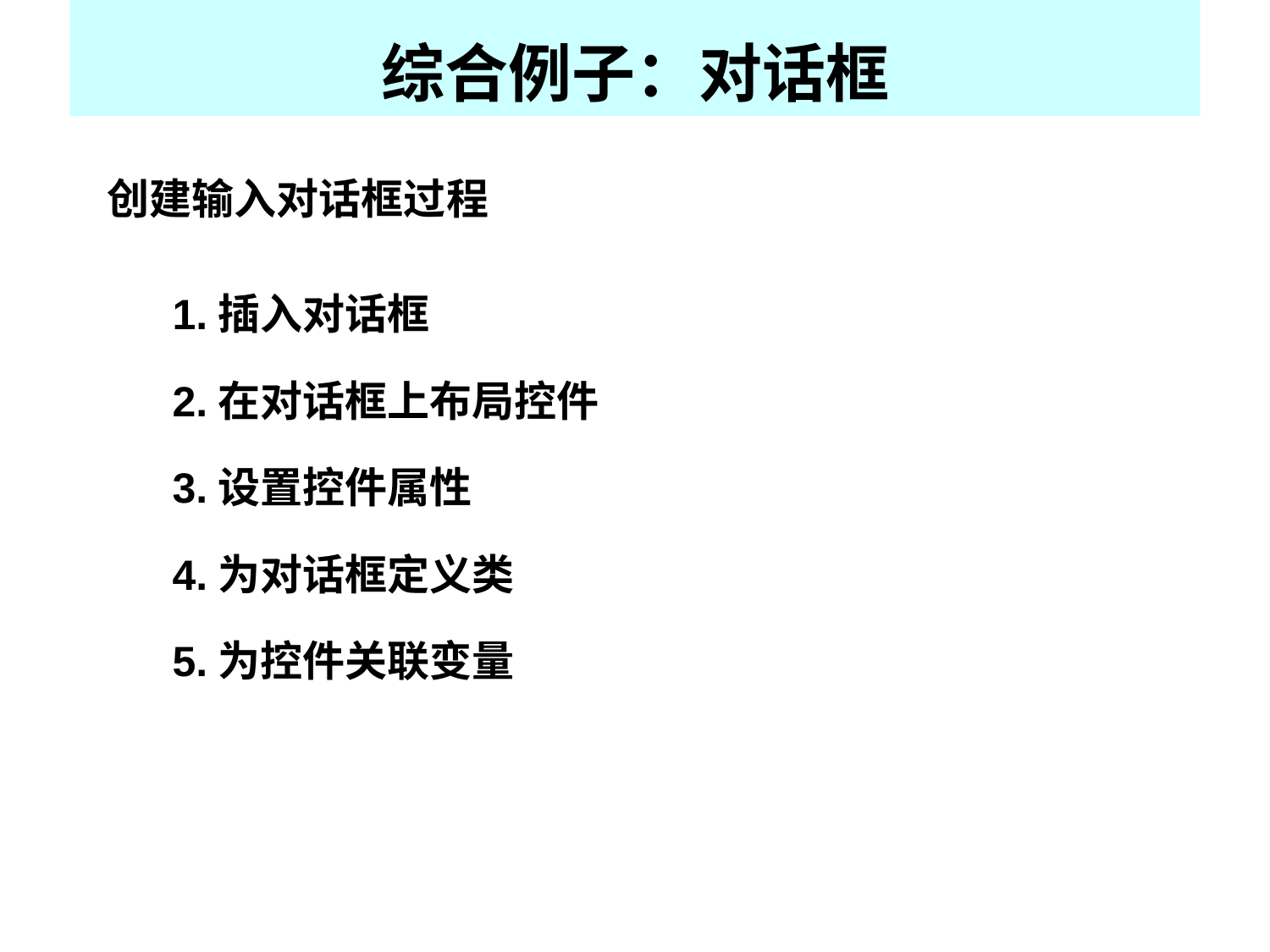

综合例子：对话框
创建输入对话框过程
1.插入对话框
2.在对话框上布局控件
3.设置控件属性
4.为对话框定义类
5.为控件关联变量